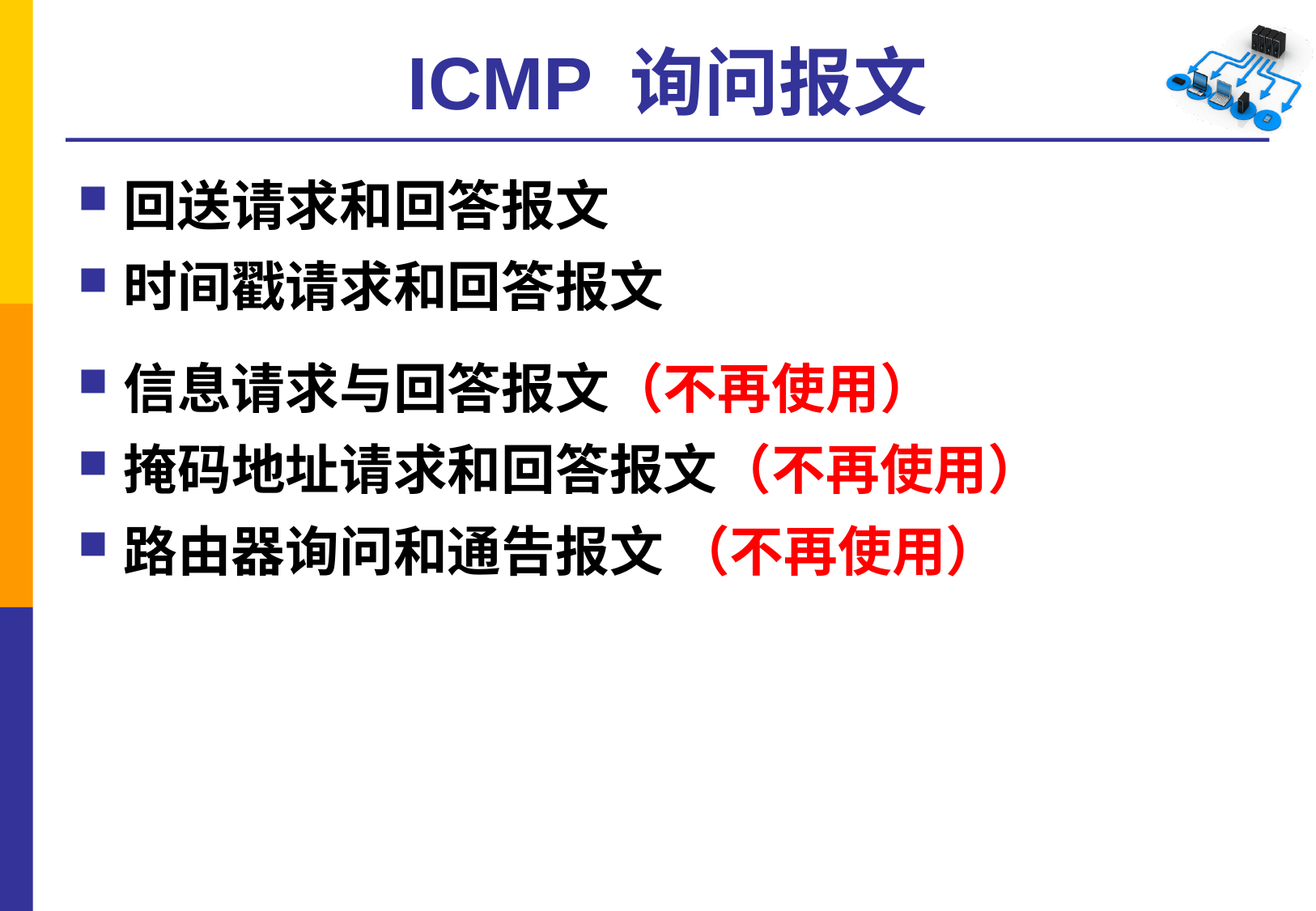

# ICMP 询问报文
回送请求和回答报文
时间戳请求和回答报文
信息请求与回答报文（不再使用）
掩码地址请求和回答报文（不再使用）
路由器询问和通告报文 （不再使用）